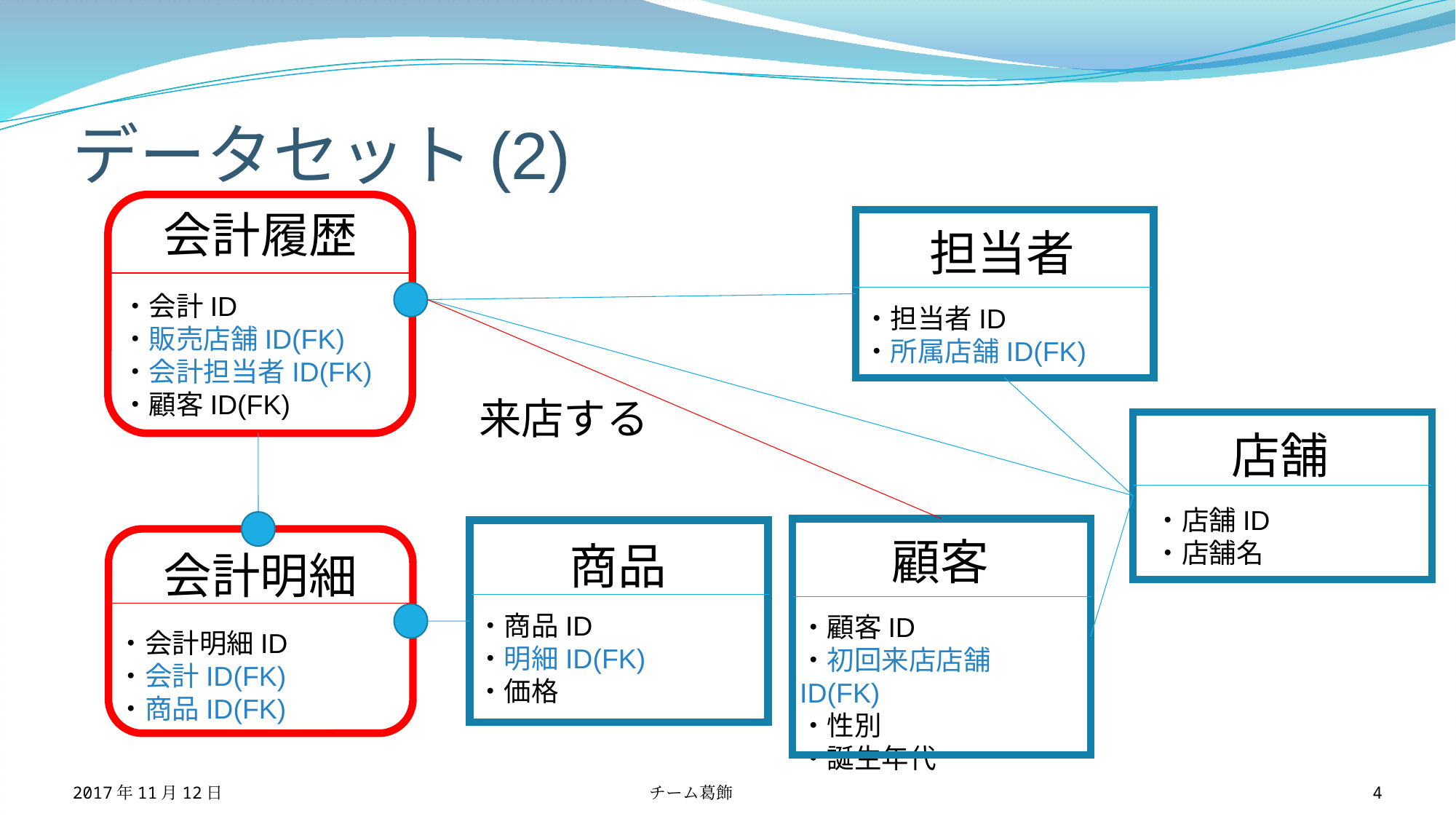

# データセット(2)

会計履歴

担当者

・会計ID
・販売店舗ID(FK)
・会計担当者ID(FK)
・顧客ID(FK)
・担当者ID
・所属店舗ID(FK)
来店する
店舗
・店舗ID
・店舗名

顧客

商品
会計明細
・商品ID
・明細ID(FK)
・価格

・会計明細ID
・会計ID(FK)
・商品ID(FK)

・顧客ID
・初回来店店舗ID(FK)
・性別
・誕生年代
2017年11月12日
チーム葛飾
4